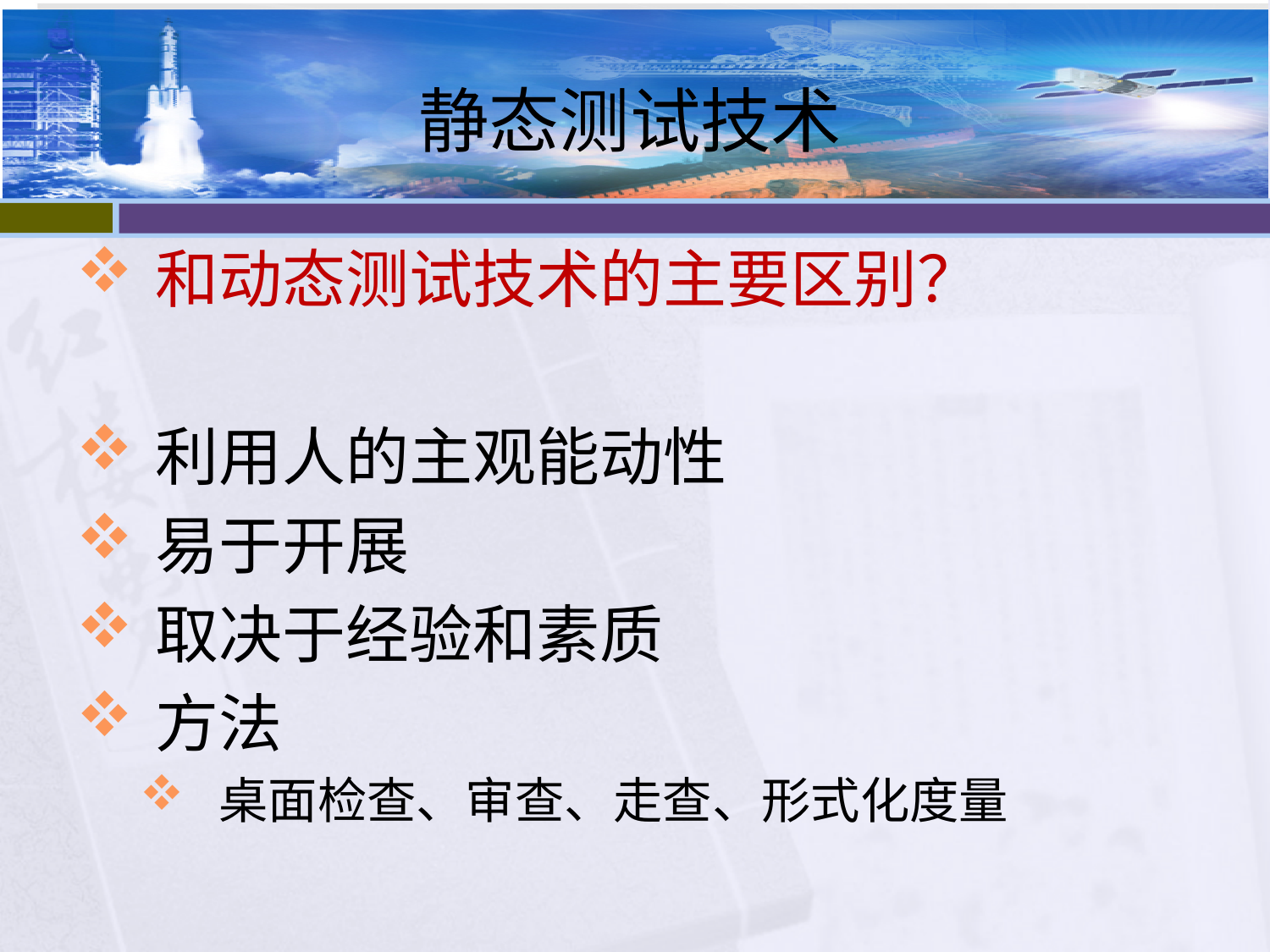

# 静态测试技术

和动态测试技术的主要区别？

利用人的主观能动性
易于开展
取决于经验和素质
方法
桌面检查、审查、走查、形式化度量